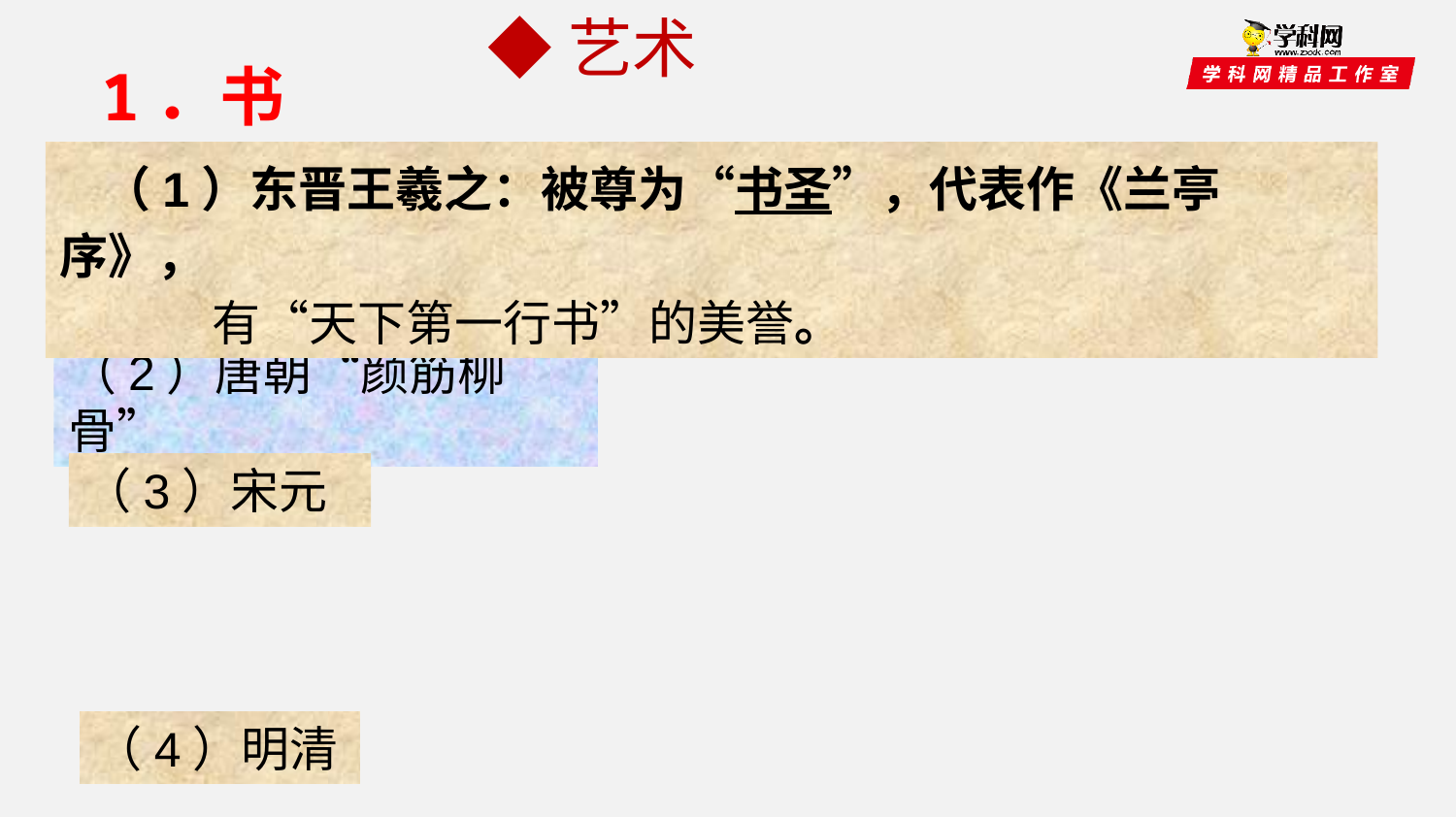

◆艺术
1．书法
（1）东晋王羲之：被尊为“书圣”，代表作《兰亭序》，
         有“天下第一行书”的美誉。
（2）唐朝“颜筋柳骨”
（3）宋元
（4）明清